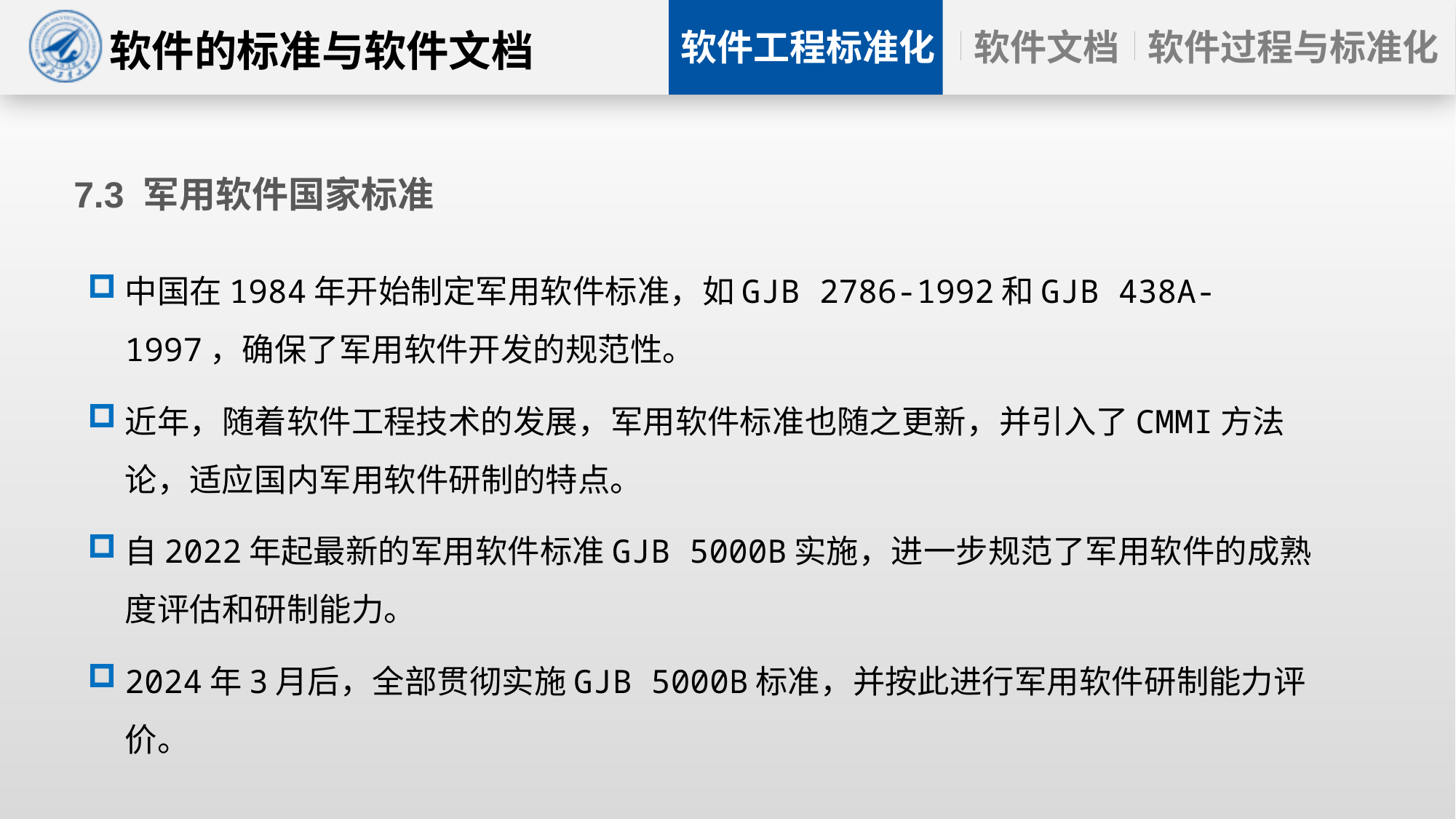

# 7.3 军用软件国家标准
中国在1984年开始制定军用软件标准，如GJB 2786-1992和GJB 438A-1997，确保了军用软件开发的规范性。
近年，随着软件工程技术的发展，军用软件标准也随之更新，并引入了CMMI方法论，适应国内军用软件研制的特点。
自2022年起最新的军用软件标准GJB 5000B实施，进一步规范了军用软件的成熟度评估和研制能力。
2024年3月后，全部贯彻实施GJB 5000B标准，并按此进行军用软件研制能力评价。